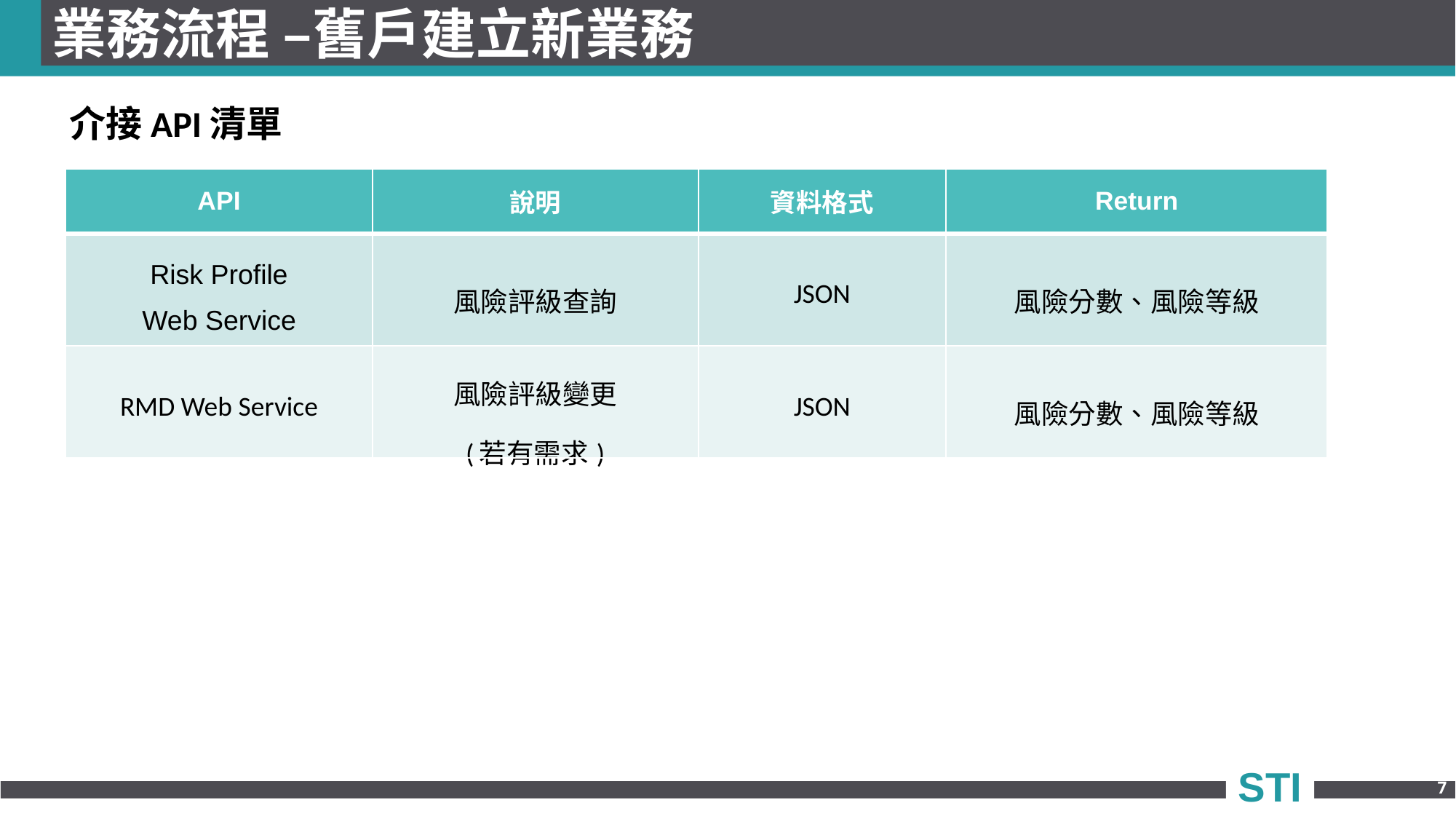

# 業務流程 –舊戶建立新業務
介接API清單
| API | 說明 | 資料格式 | Return |
| --- | --- | --- | --- |
| Risk Profile Web Service | 風險評級查詢 | JSON | 風險分數、風險等級 |
| RMD Web Service | 風險評級變更 (若有需求) | JSON | 風險分數、風險等級 |
7